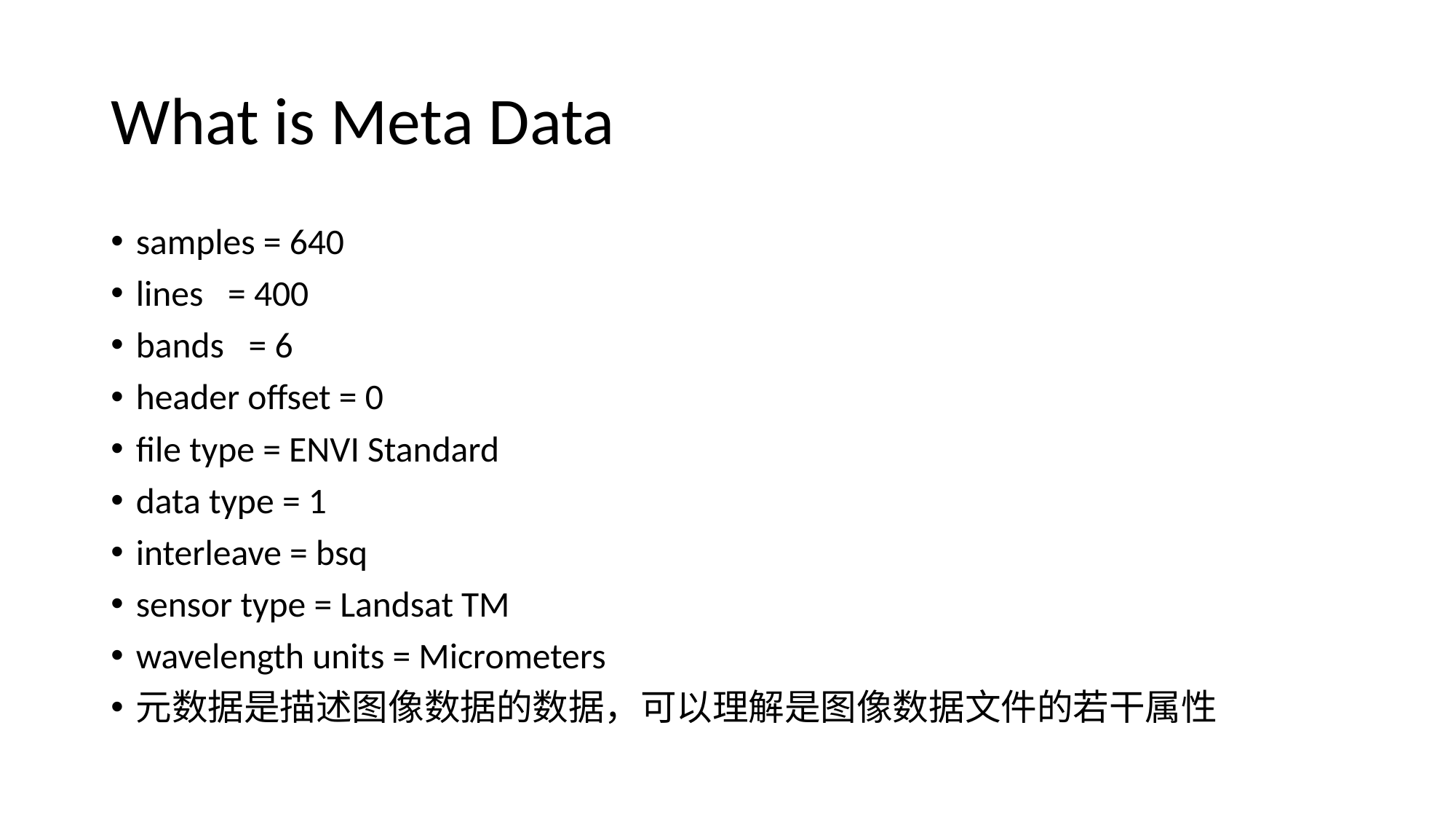

# What is Meta Data
samples = 640
lines   = 400
bands   = 6
header offset = 0
file type = ENVI Standard
data type = 1
interleave = bsq
sensor type = Landsat TM
wavelength units = Micrometers
元数据是描述图像数据的数据，可以理解是图像数据文件的若干属性